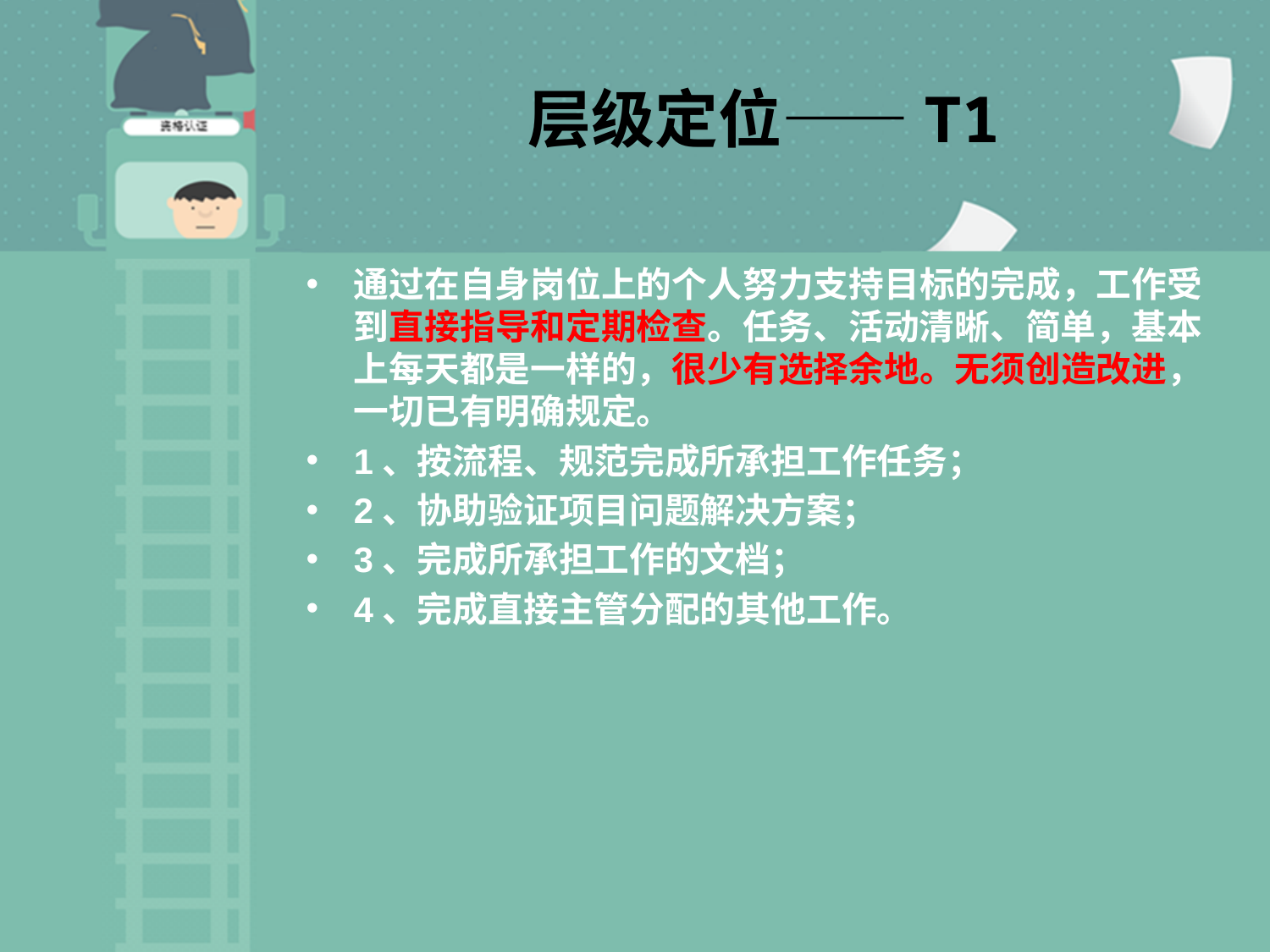

# 层级定位——T1
通过在自身岗位上的个人努力支持目标的完成，工作受到直接指导和定期检查。任务、活动清晰、简单，基本上每天都是一样的，很少有选择余地。无须创造改进，一切已有明确规定。
1、按流程、规范完成所承担工作任务；
2、协助验证项目问题解决方案；
3、完成所承担工作的文档；
4、完成直接主管分配的其他工作。